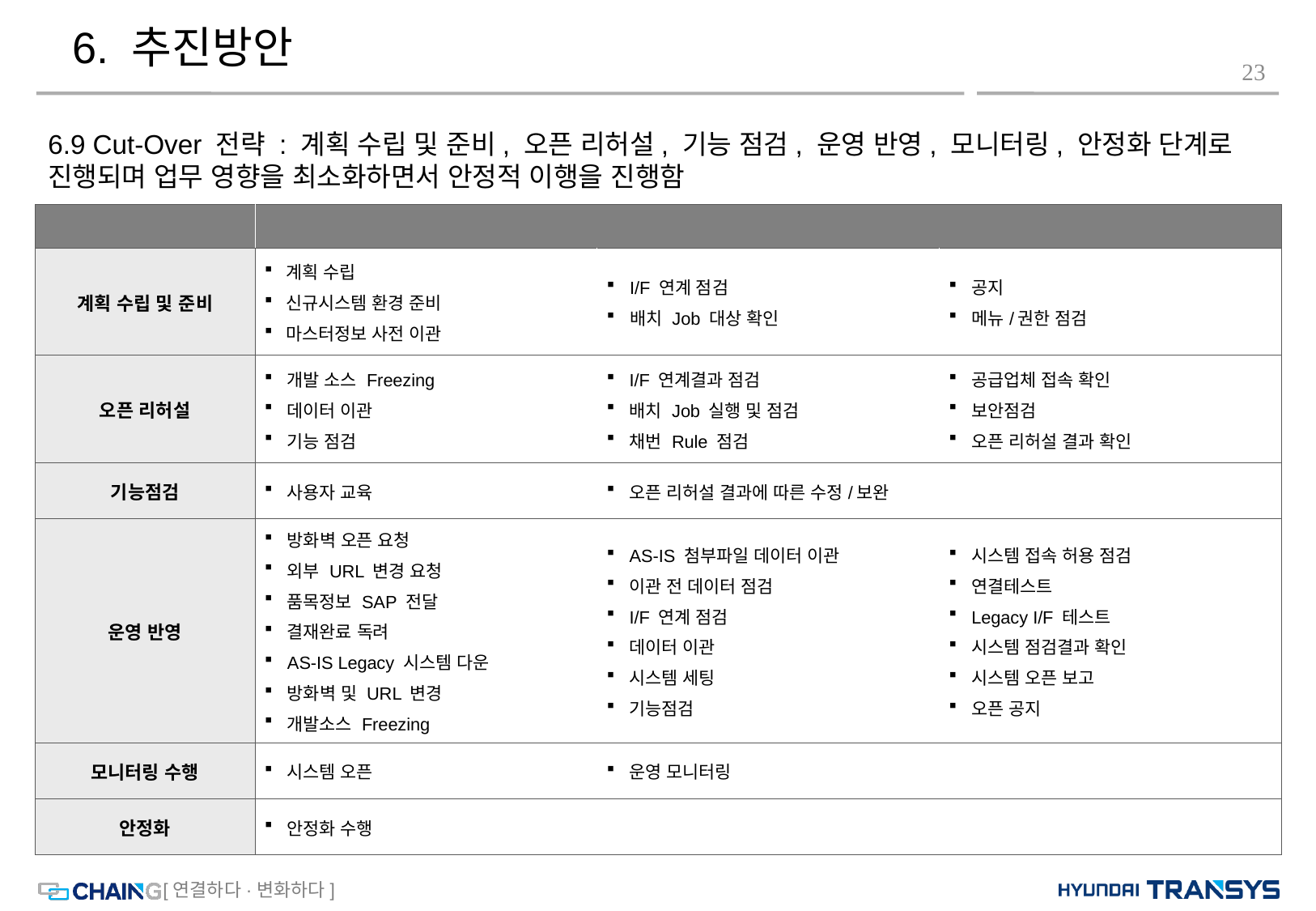

# 6. 추진방안
23
6.9 Cut-Over 전략 : 계획 수립 및 준비, 오픈 리허설, 기능 점검, 운영 반영, 모니터링, 안정화 단계로 진행되며 업무 영향을 최소화하면서 안정적 이행을 진행함
| 분류 | Tasks |  |  |
| --- | --- | --- | --- |
| 계획 수립 및 준비 | 계획 수립 신규시스템 환경 준비 마스터정보 사전 이관 | I/F 연계 점검 배치 Job 대상 확인 | 공지 메뉴/권한 점검 |
| 오픈 리허설 | 개발 소스 Freezing 데이터 이관 기능 점검 | I/F 연계결과 점검 배치 Job 실행 및 점검 채번 Rule 점검 | 공급업체 접속 확인 보안점검 오픈 리허설 결과 확인 |
| 기능점검 | 사용자 교육 | 오픈 리허설 결과에 따른 수정/보완 |  |
| 운영 반영 | 방화벽 오픈 요청 외부 URL 변경 요청 품목정보 SAP 전달 결재완료 독려 AS-IS Legacy 시스템 다운 방화벽 및 URL 변경 개발소스 Freezing | AS-IS 첨부파일 데이터 이관 이관 전 데이터 점검 I/F 연계 점검 데이터 이관 시스템 세팅 기능점검 | 시스템 접속 허용 점검 연결테스트 Legacy I/F 테스트 시스템 점검결과 확인 시스템 오픈 보고 오픈 공지 |
| 모니터링 수행 | 시스템 오픈 | 운영 모니터링 |  |
| 안정화 | 안정화 수행 |  |  |